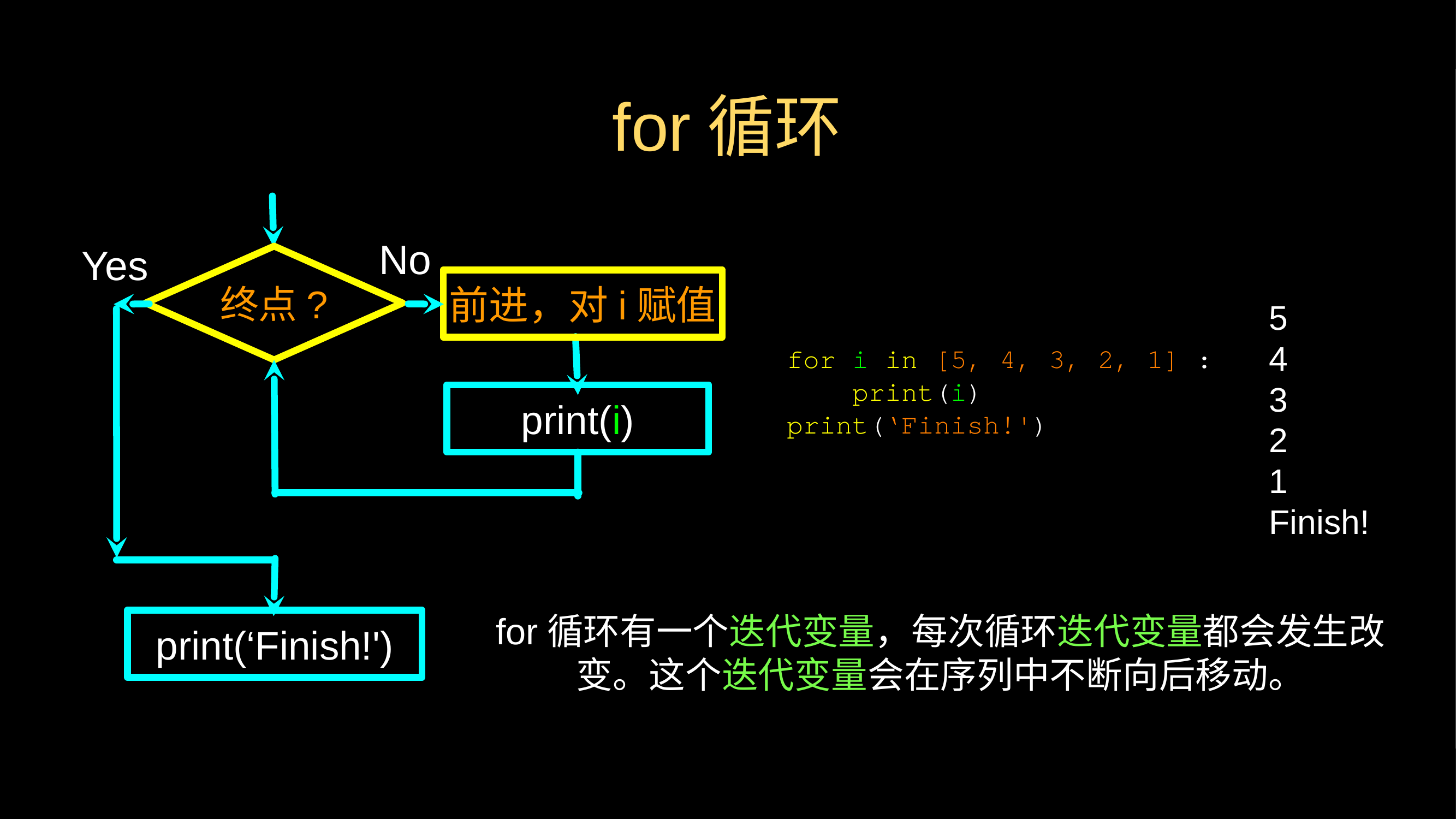

# for循环

No
Yes

终点?

前进，对i赋值
5
4
3
2
1
Finish!

for i in [5, 4, 3, 2, 1] :
    print(i)
print(‘Finish!')

print(i)

for循环有一个迭代变量，每次循环迭代变量都会发生改变。这个迭代变量会在序列中不断向后移动。

print(‘Finish!')